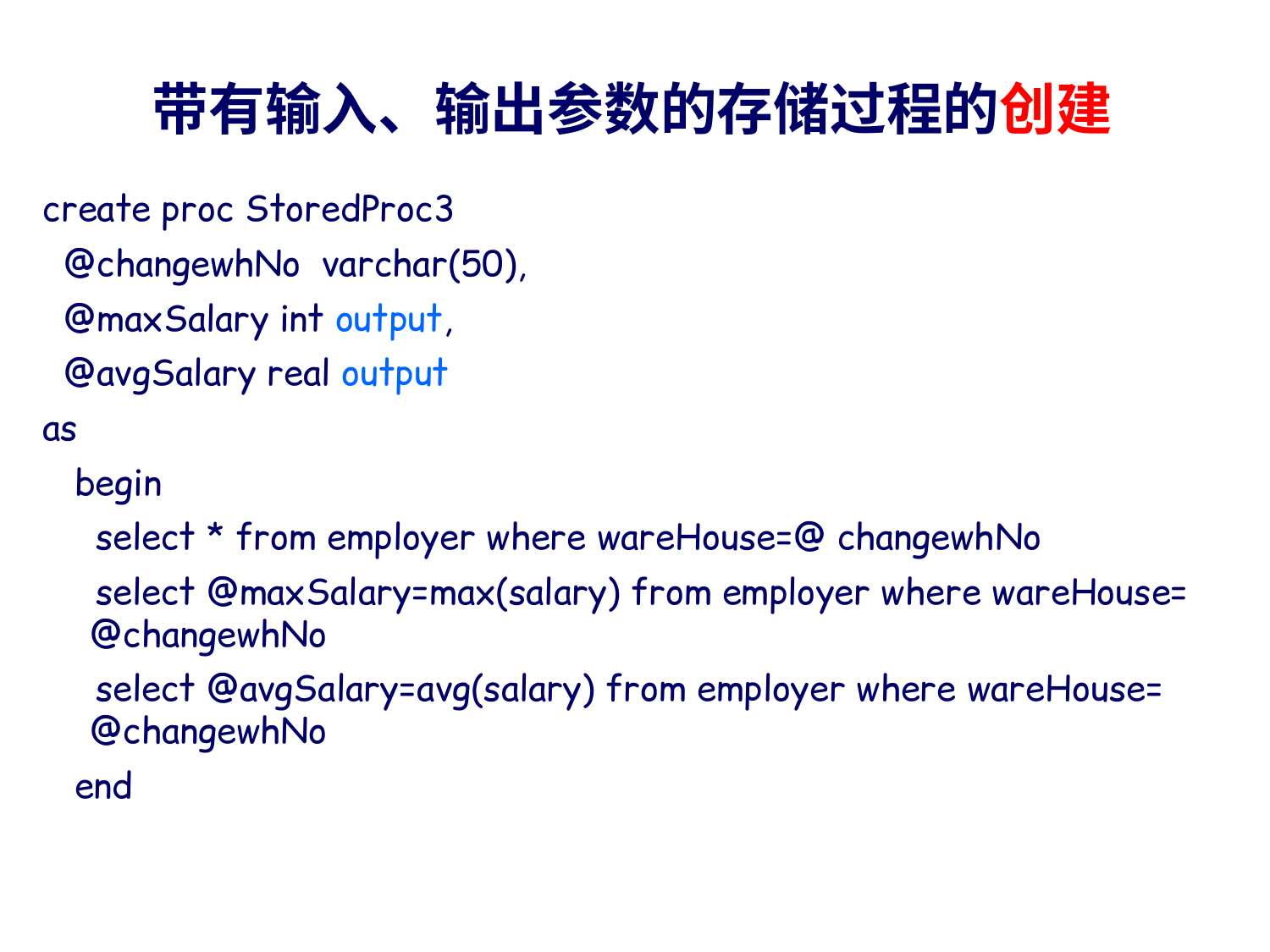

# 带有输入、输出参数的存储过程的创建
create proc StoredProc3
  @changewhNo  varchar(50),
  @maxSalary int output,
  @avgSalary real output
as
   begin
     select * from employer where wareHouse=@ changewhNo
     select @maxSalary=max(salary) from employer where wareHouse= @changewhNo
     select @avgSalary=avg(salary) from employer where wareHouse= @changewhNo
   end